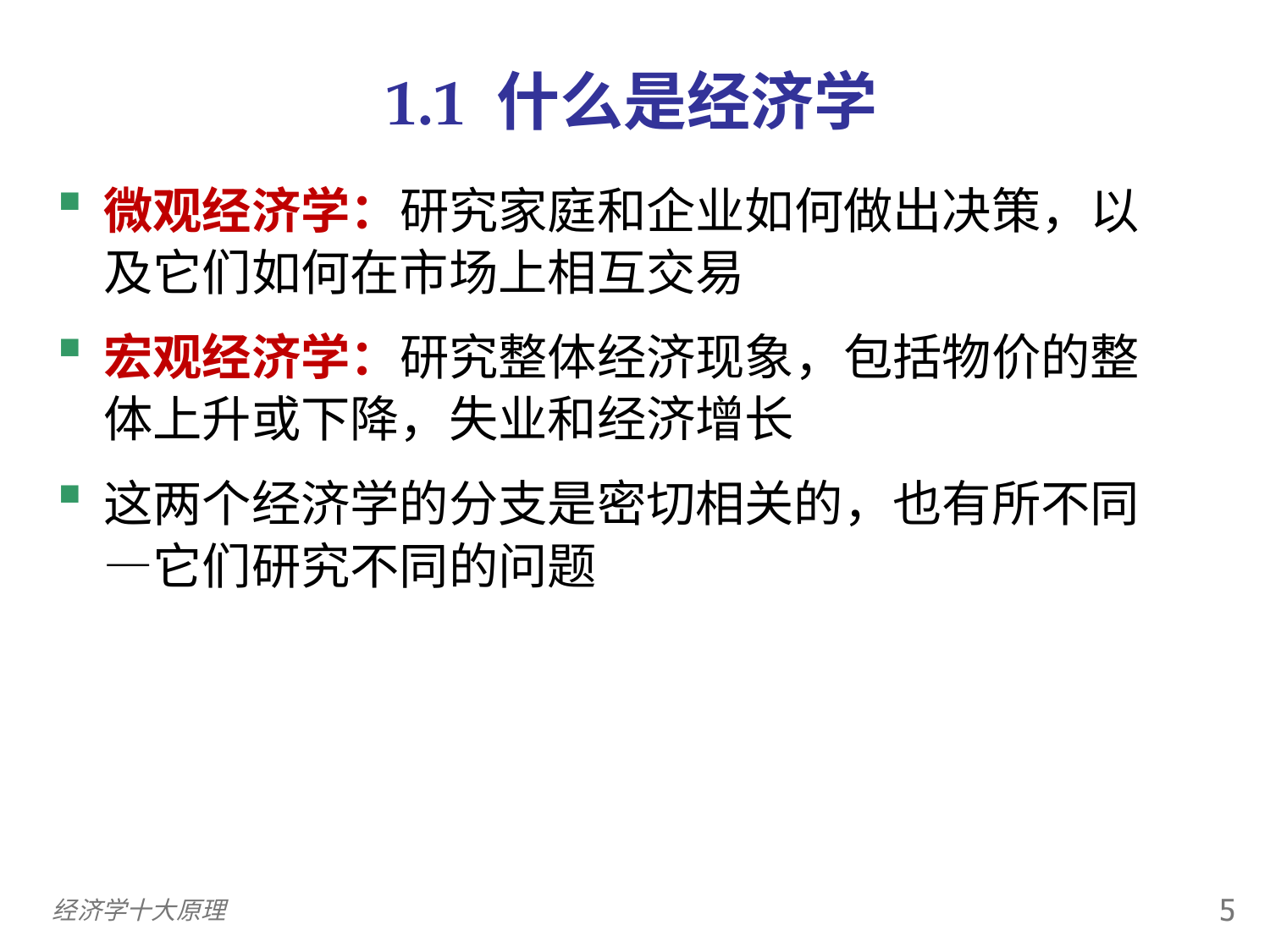

0
# 1.1 什么是经济学
微观经济学：研究家庭和企业如何做出决策，以及它们如何在市场上相互交易
宏观经济学：研究整体经济现象，包括物价的整体上升或下降，失业和经济增长
这两个经济学的分支是密切相关的，也有所不同—它们研究不同的问题

5
经济学十大原理